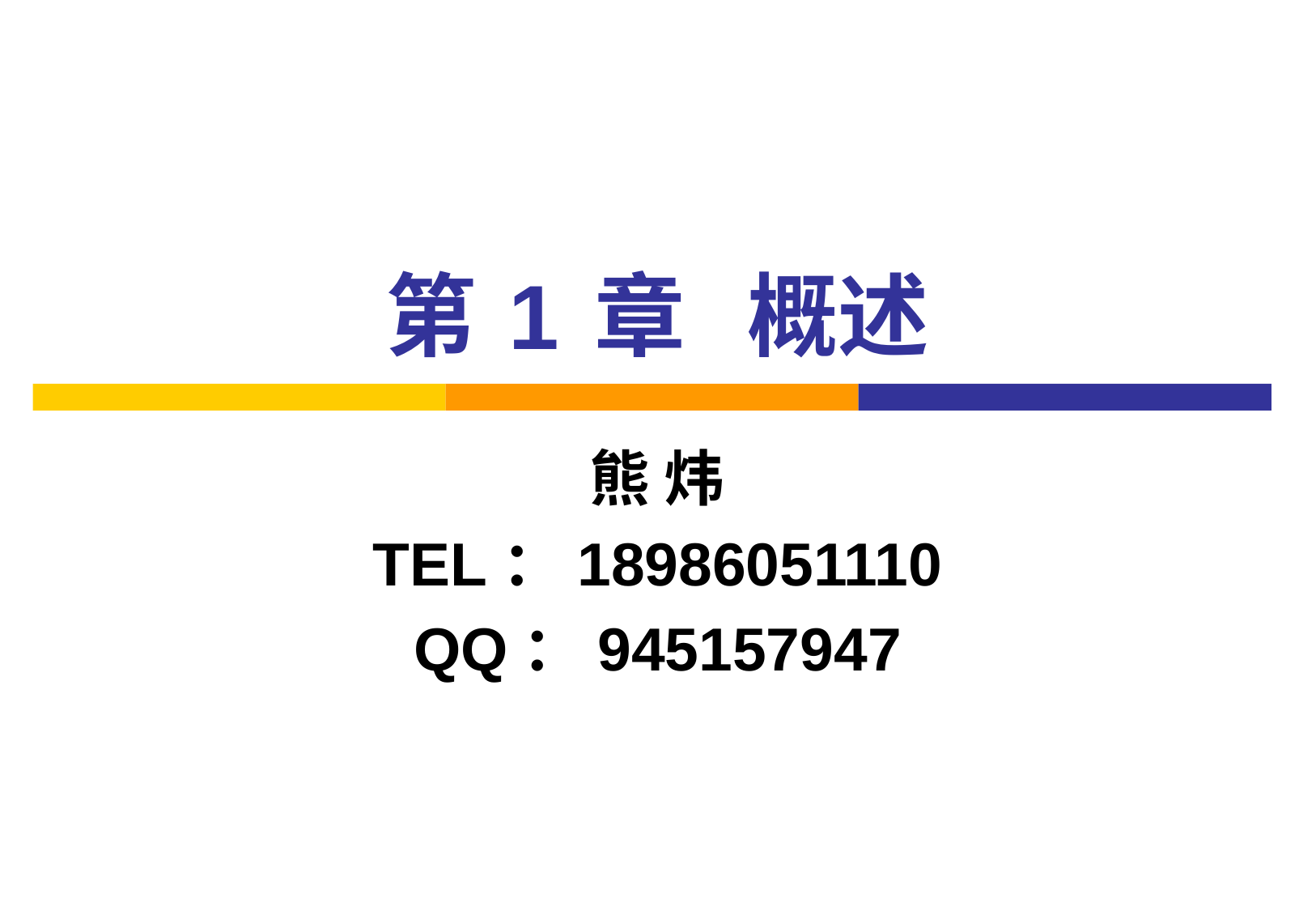

# 第 1 章   概述
熊 炜
TEL：18986051110
QQ：945157947